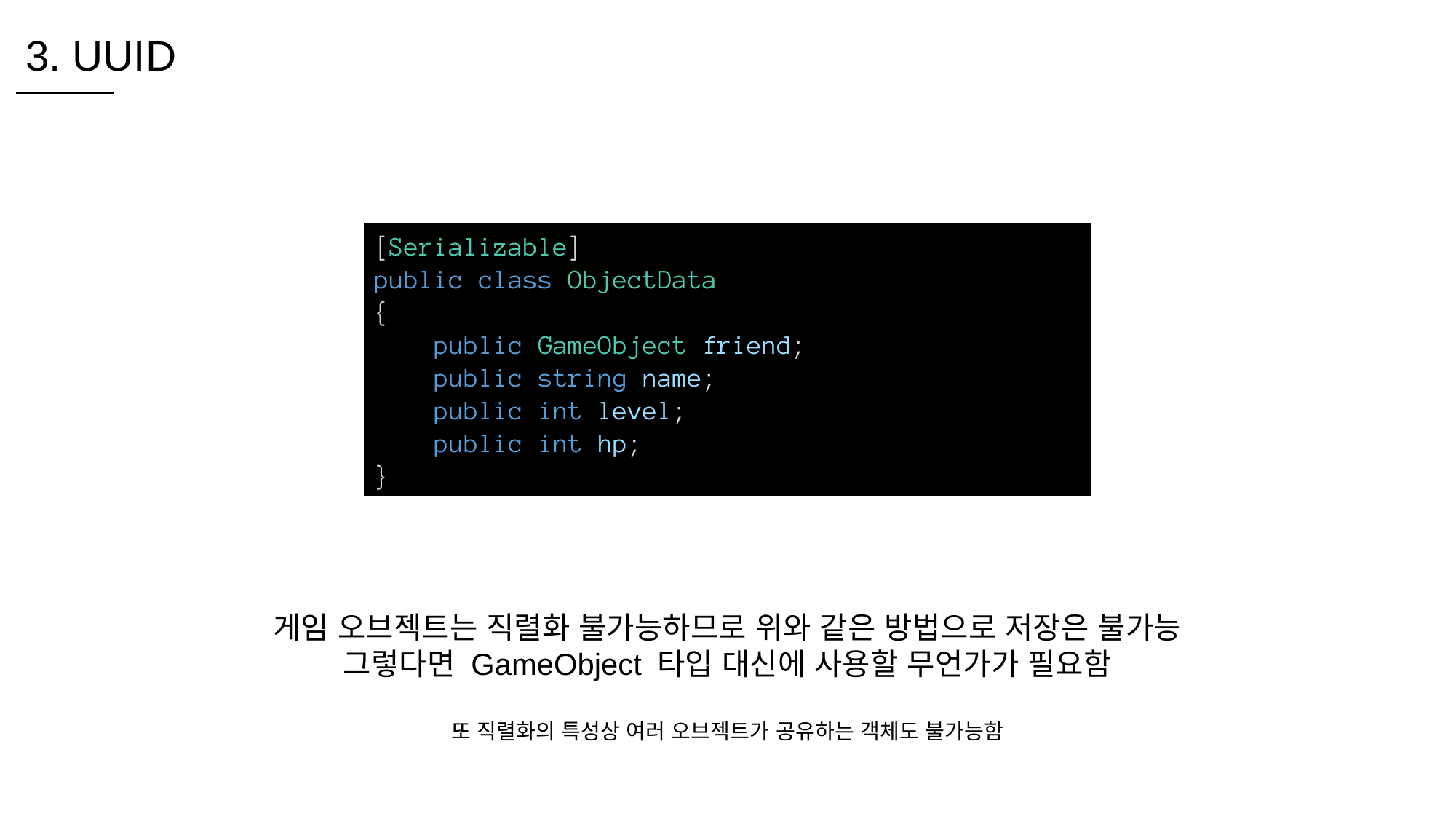

3. UUID
[Serializable]
public class ObjectData
{
    public GameObject friend;
    public string name;
    public int level;
    public int hp;
}
게임 오브젝트는 직렬화 불가능하므로 위와 같은 방법으로 저장은 불가능
그렇다면 GameObject 타입 대신에 사용할 무언가가 필요함

또 직렬화의 특성상 여러 오브젝트가 공유하는 객체도 불가능함